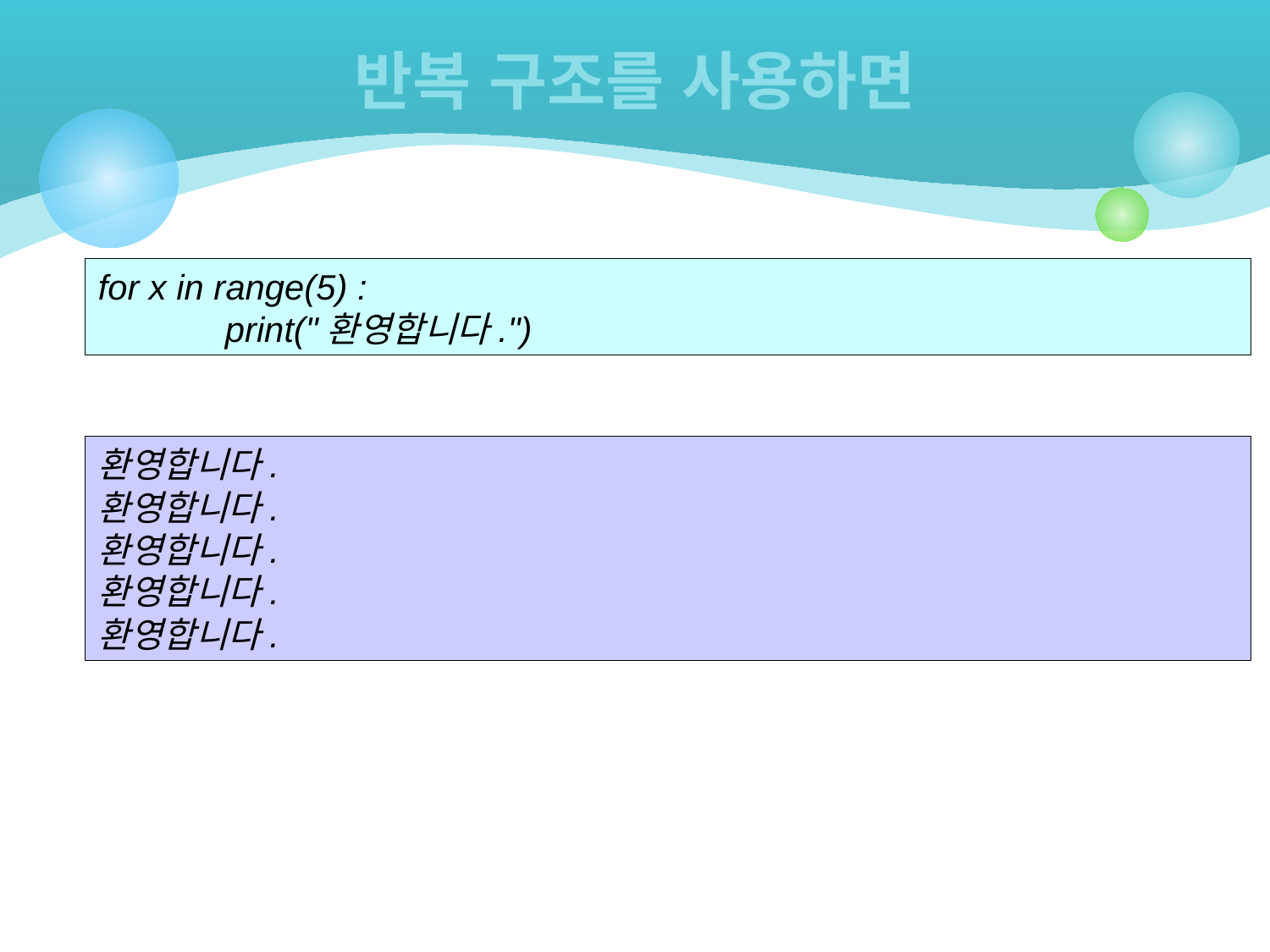

# 반복 구조를 사용하면
for x in range(5) :
	print("환영합니다.")
환영합니다.
환영합니다.
환영합니다.
환영합니다.
환영합니다.